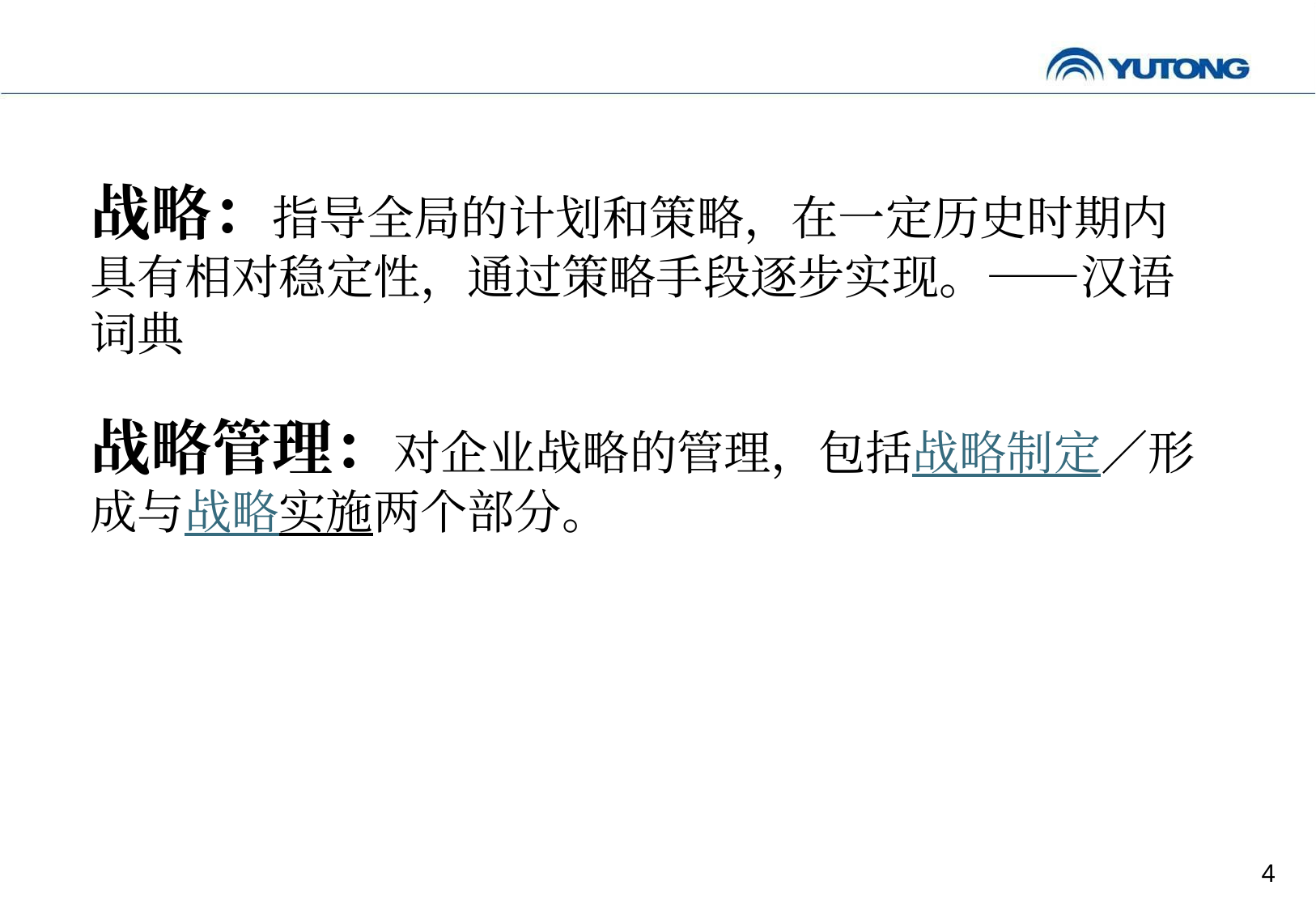

战略：指导全局的计划和策略，在一定历史时期内具有相对稳定性，通过策略手段逐步实现。——汉语词典

战略管理：对企业战略的管理，包括战略制定／形成与战略实施两个部分。

4